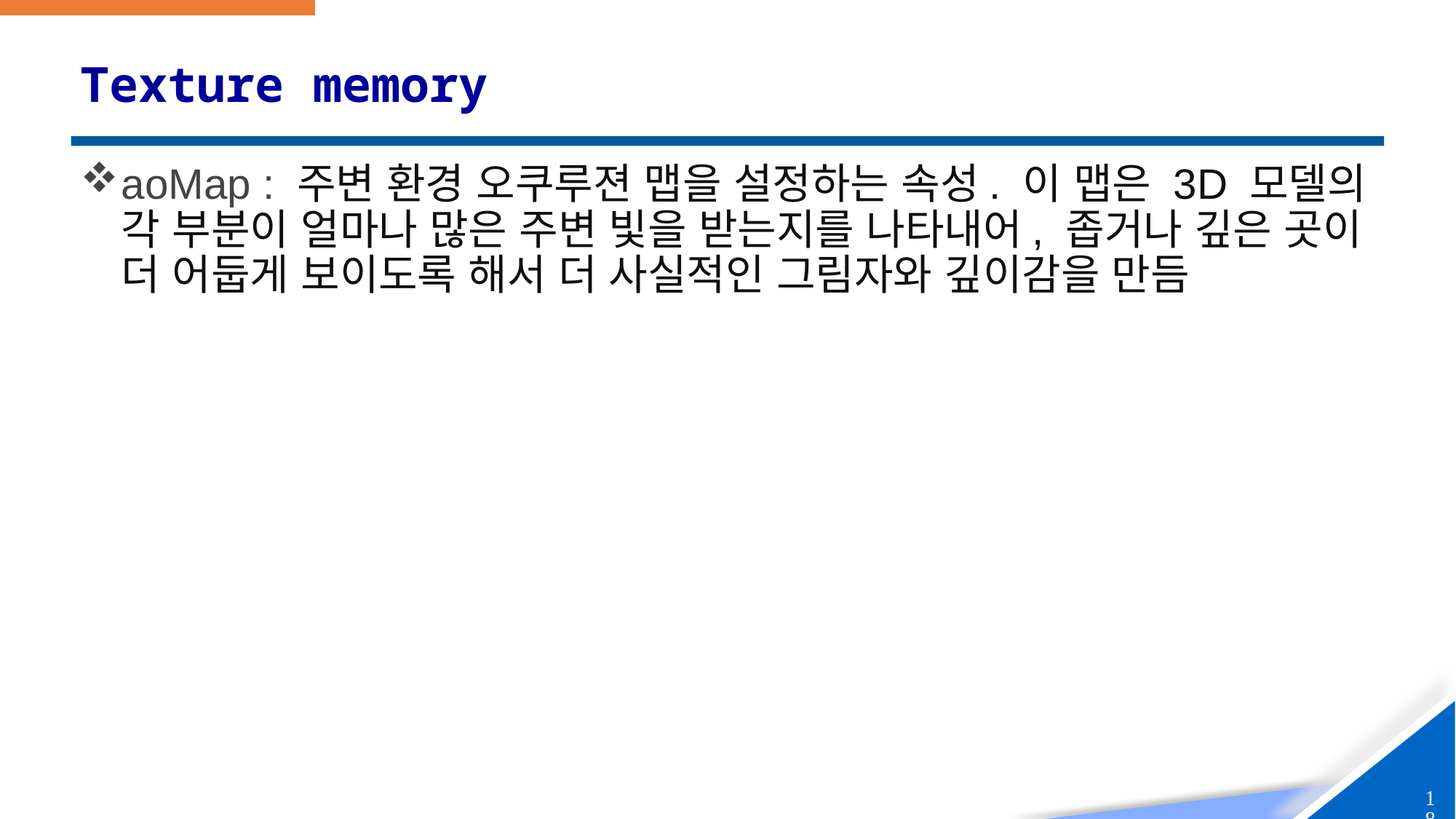

# Texture memory
aoMap : 주변 환경 오쿠루젼 맵을 설정하는 속성. 이 맵은 3D 모델의 각 부분이 얼마나 많은 주변 빛을 받는지를 나타내어, 좁거나 깊은 곳이 더 어둡게 보이도록 해서 더 사실적인 그림자와 깊이감을 만듬

18